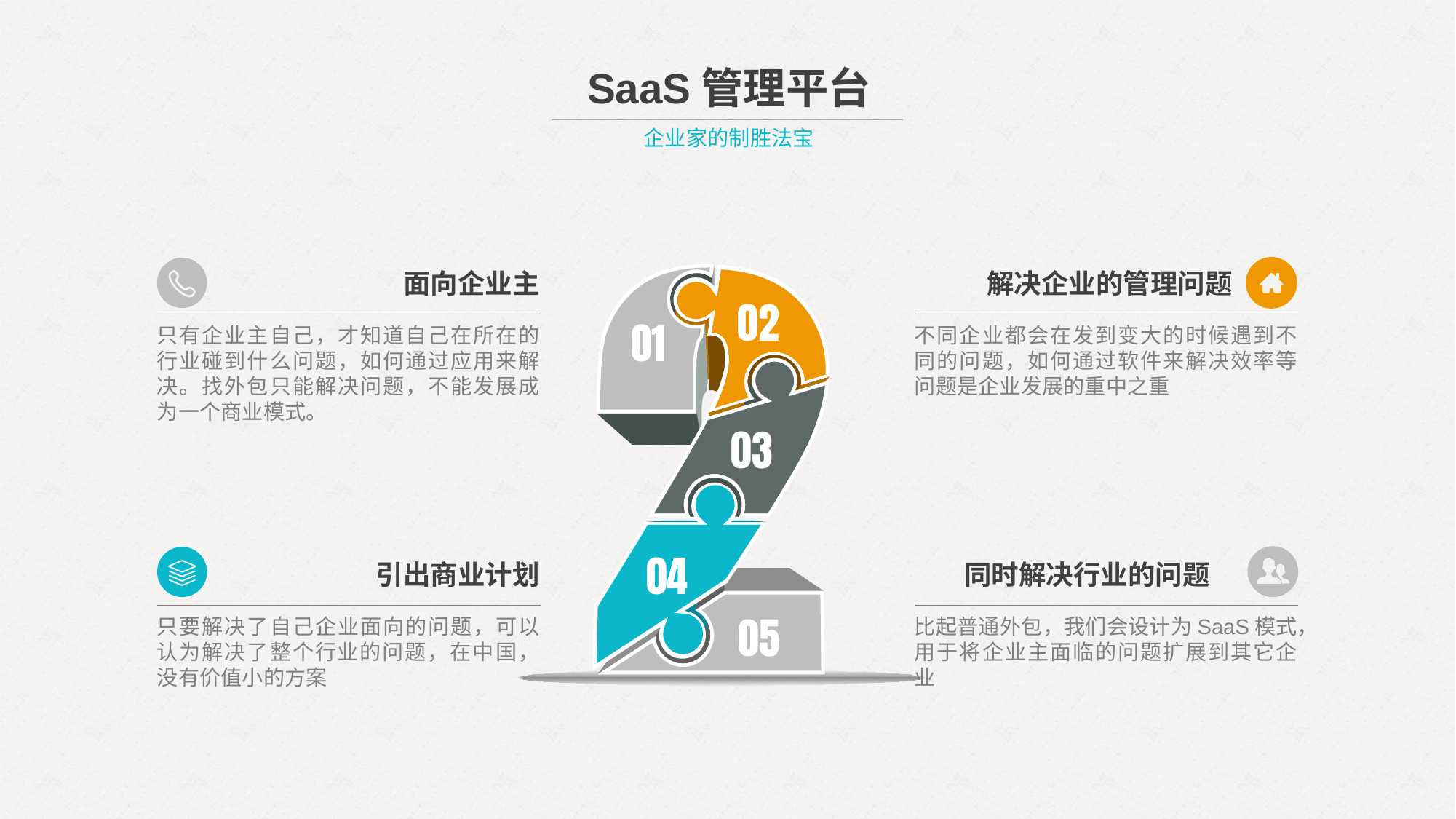

SaaS管理平台
企业家的制胜法宝

02
01
03
04
05

面向企业主
解决企业的管理问题
只有企业主自己，才知道自己在所在的行业碰到什么问题，如何通过应用来解决。找外包只能解决问题，不能发展成为一个商业模式。
不同企业都会在发到变大的时候遇到不同的问题，如何通过软件来解决效率等问题是企业发展的重中之重

引出商业计划
同时解决行业的问题
只要解决了自己企业面向的问题，可以认为解决了整个行业的问题，在中国，没有价值小的方案
比起普通外包，我们会设计为SaaS模式，用于将企业主面临的问题扩展到其它企业